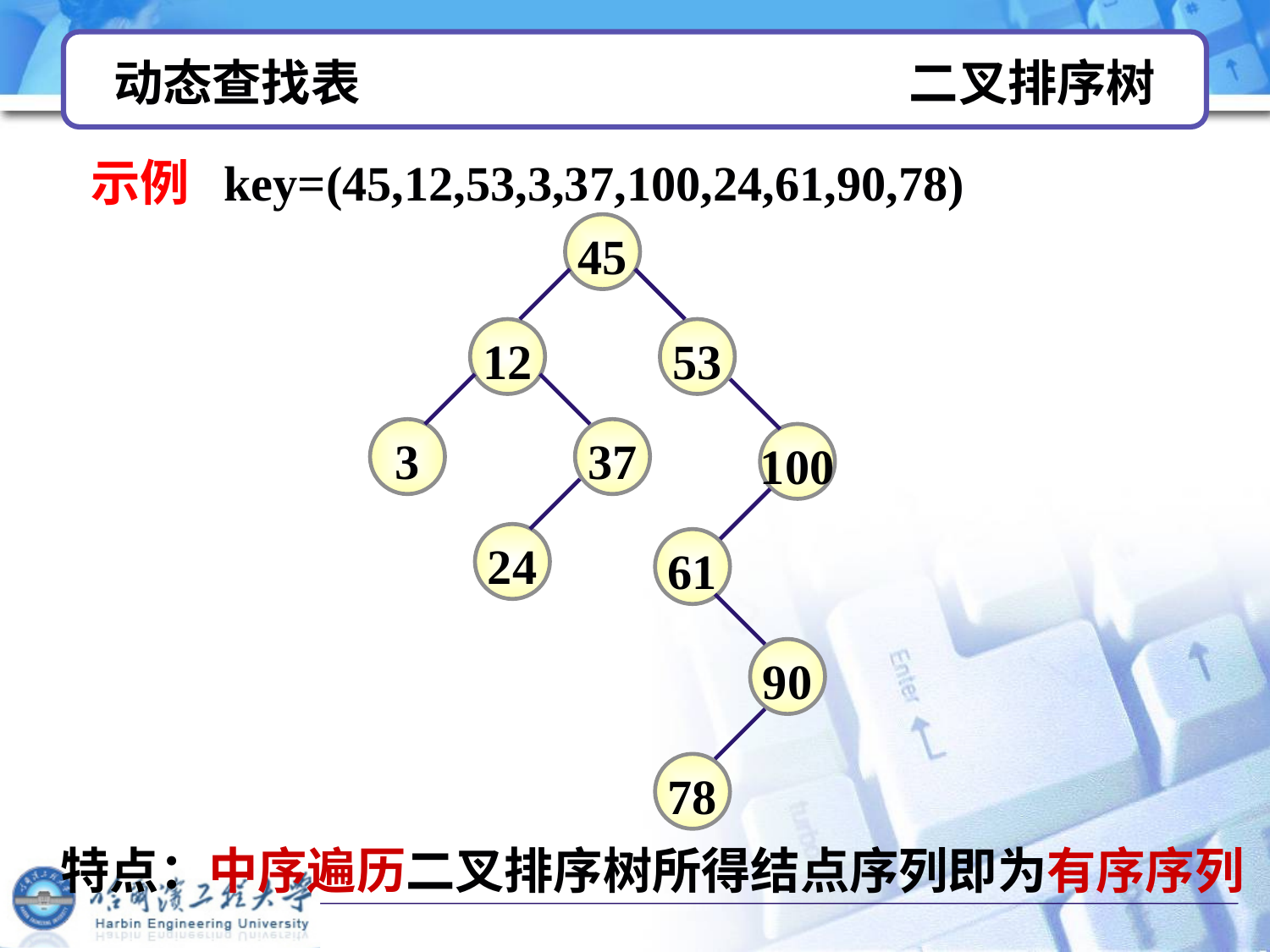

# 动态查找表                                                 二叉排序树
示例  key=(45,12,53,3,37,100,24,61,90,78)
45

12
53

3
37
100

24
61

90

78
特点：中序遍历二叉排序树所得结点序列即为有序序列